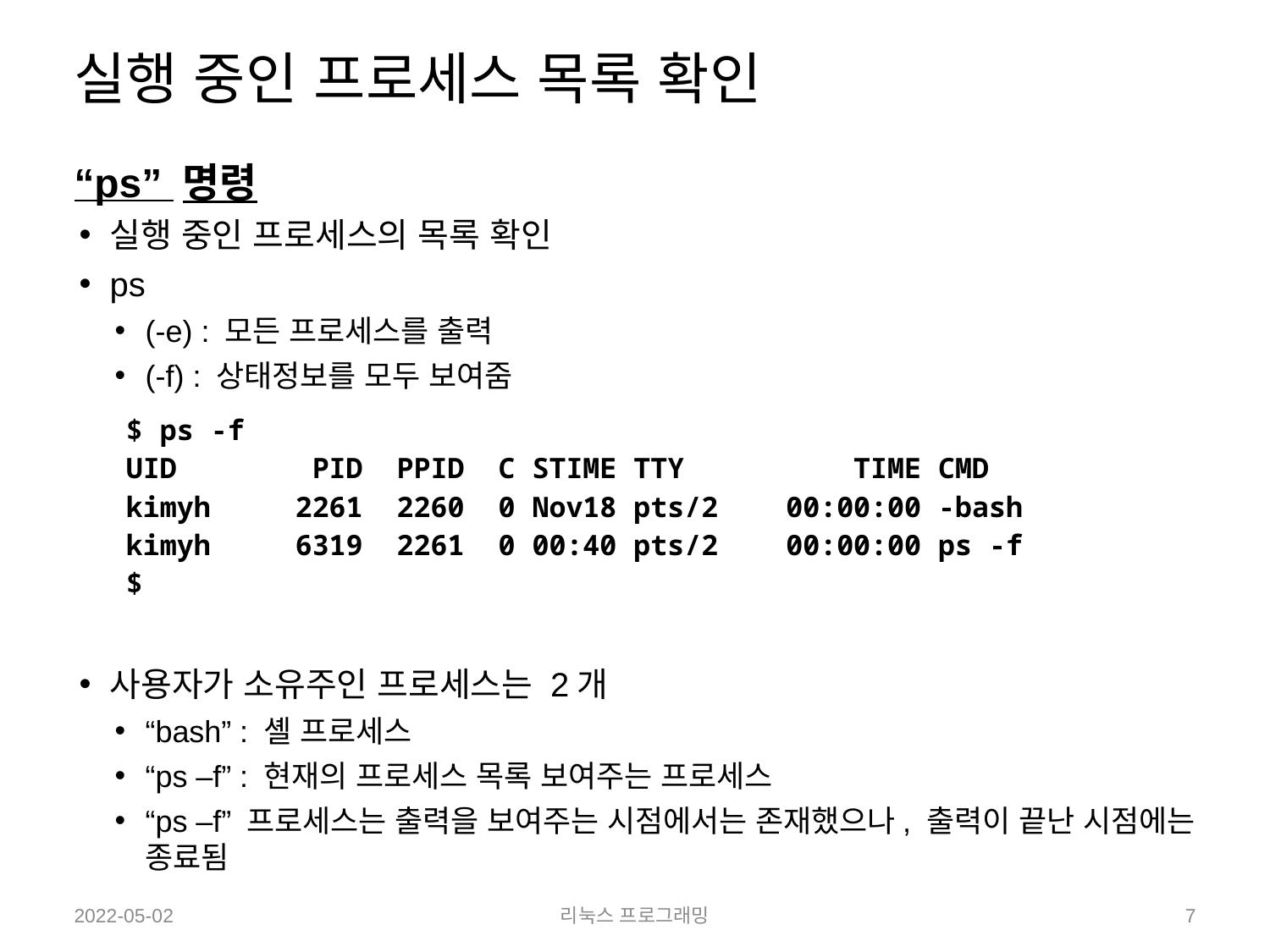

# 실행 중인 프로세스 목록 확인
“ps” 명령
실행 중인 프로세스의 목록 확인
ps
(-e) : 모든 프로세스를 출력
(-f) : 상태정보를 모두 보여줌

사용자가 소유주인 프로세스는 2개
“bash” : 셸 프로세스
“ps –f” : 현재의 프로세스 목록 보여주는 프로세스
“ps –f” 프로세스는 출력을 보여주는 시점에서는 존재했으나, 출력이 끝난 시점에는 종료됨

| $ ps -f UID        PID  PPID  C STIME TTY          TIME CMD kimyh     2261  2260  0 Nov18 pts/2    00:00:00 -bash kimyh     6319  2261  0 00:40 pts/2    00:00:00 ps -f $ |
| --- |
2022-05-02
리눅스 프로그래밍
7